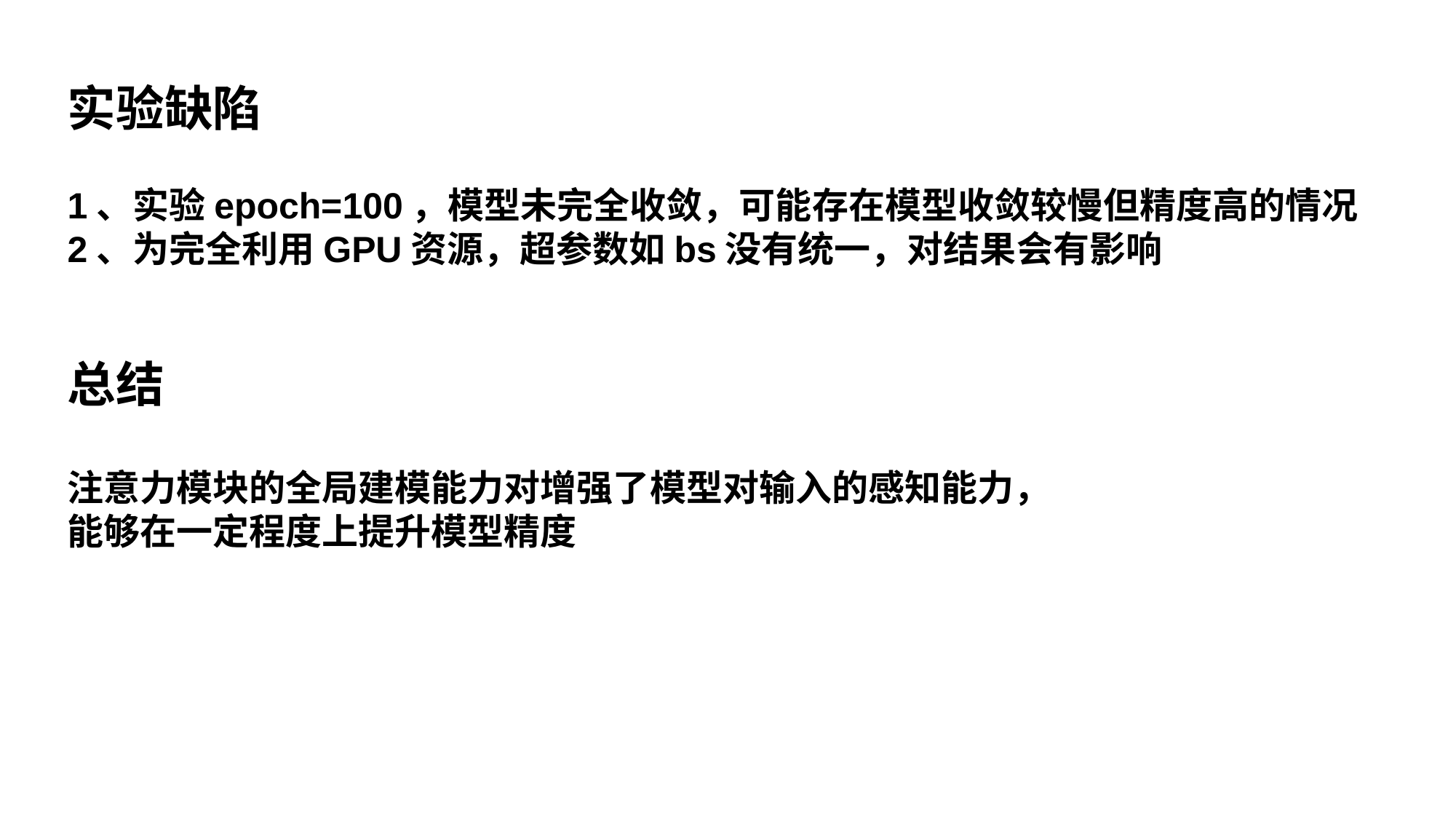

实验缺陷
1、实验epoch=100，模型未完全收敛，可能存在模型收敛较慢但精度高的情况
2、为完全利用GPU资源，超参数如bs没有统一，对结果会有影响
总结
注意力模块的全局建模能力对增强了模型对输入的感知能力，
能够在一定程度上提升模型精度